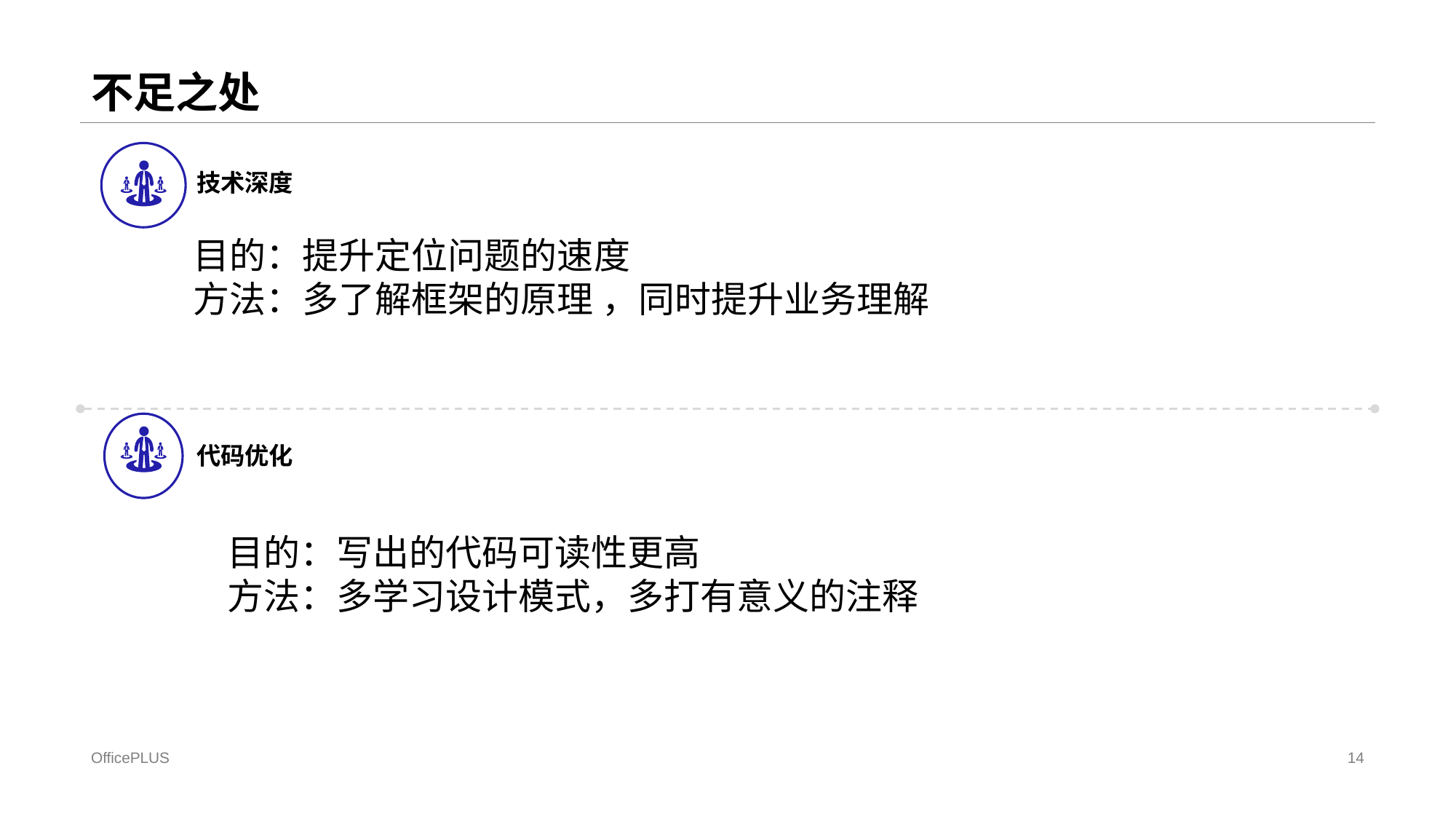

# 不足之处

技术深度

代码优化
目的：提升定位问题的速度
方法：多了解框架的原理 ，同时提升业务理解
目的：写出的代码可读性更高
方法：多学习设计模式，多打有意义的注释
OfficePLUS
14